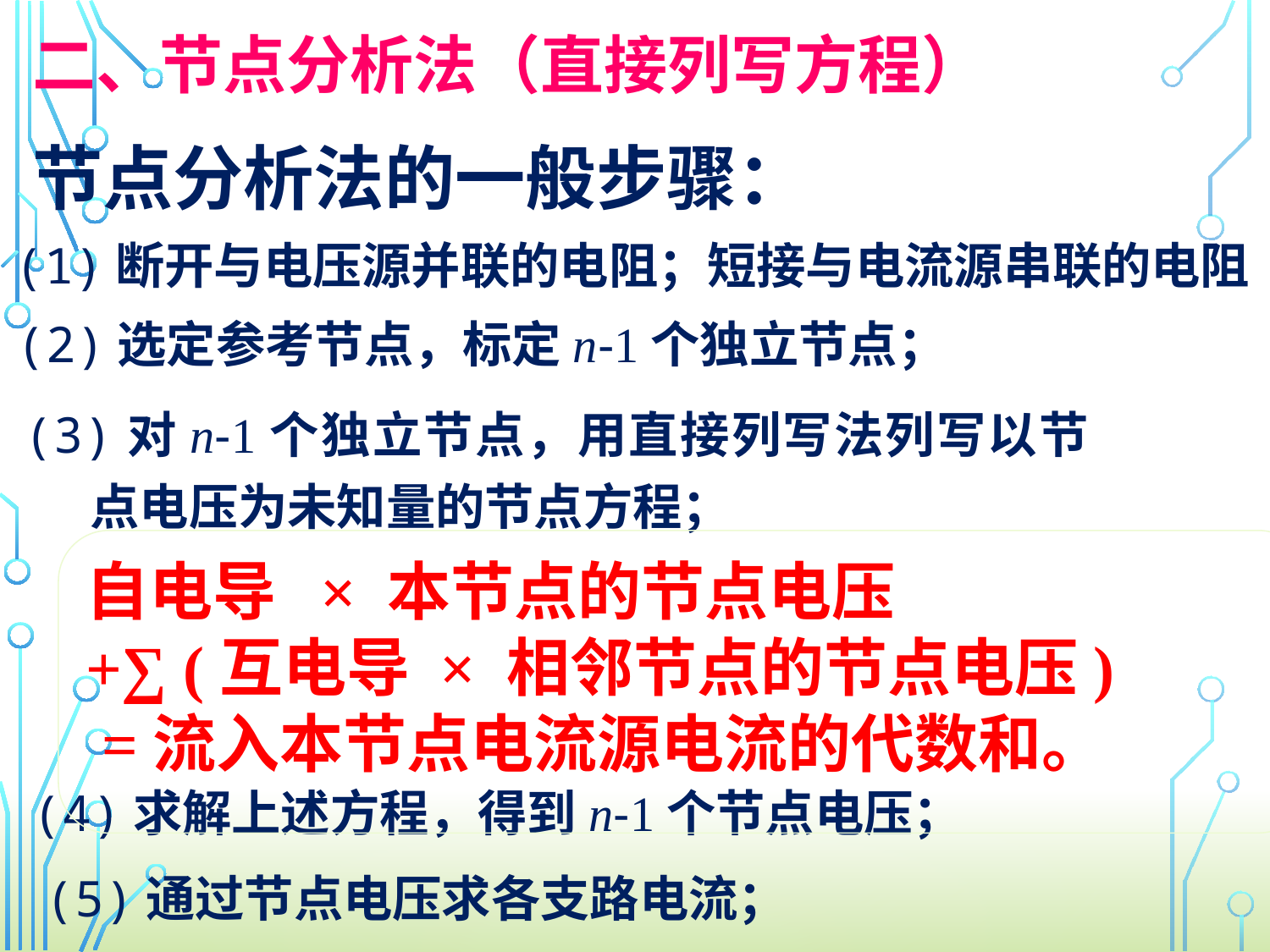

二、节点分析法（直接列写方程）

节点分析法的一般步骤：
(1)断开与电压源并联的电阻；短接与电流源串联的电阻
(2)选定参考节点，标定n-1个独立节点；
(3)对n-1个独立节点，用直接列写法列写以节点电压为未知量的节点方程；
自电导  × 本节点的节点电压
+∑ (互电导 × 相邻节点的节点电压)
 =流入本节点电流源电流的代数和。
(4)求解上述方程，得到n-1个节点电压；
(5)通过节点电压求各支路电流；